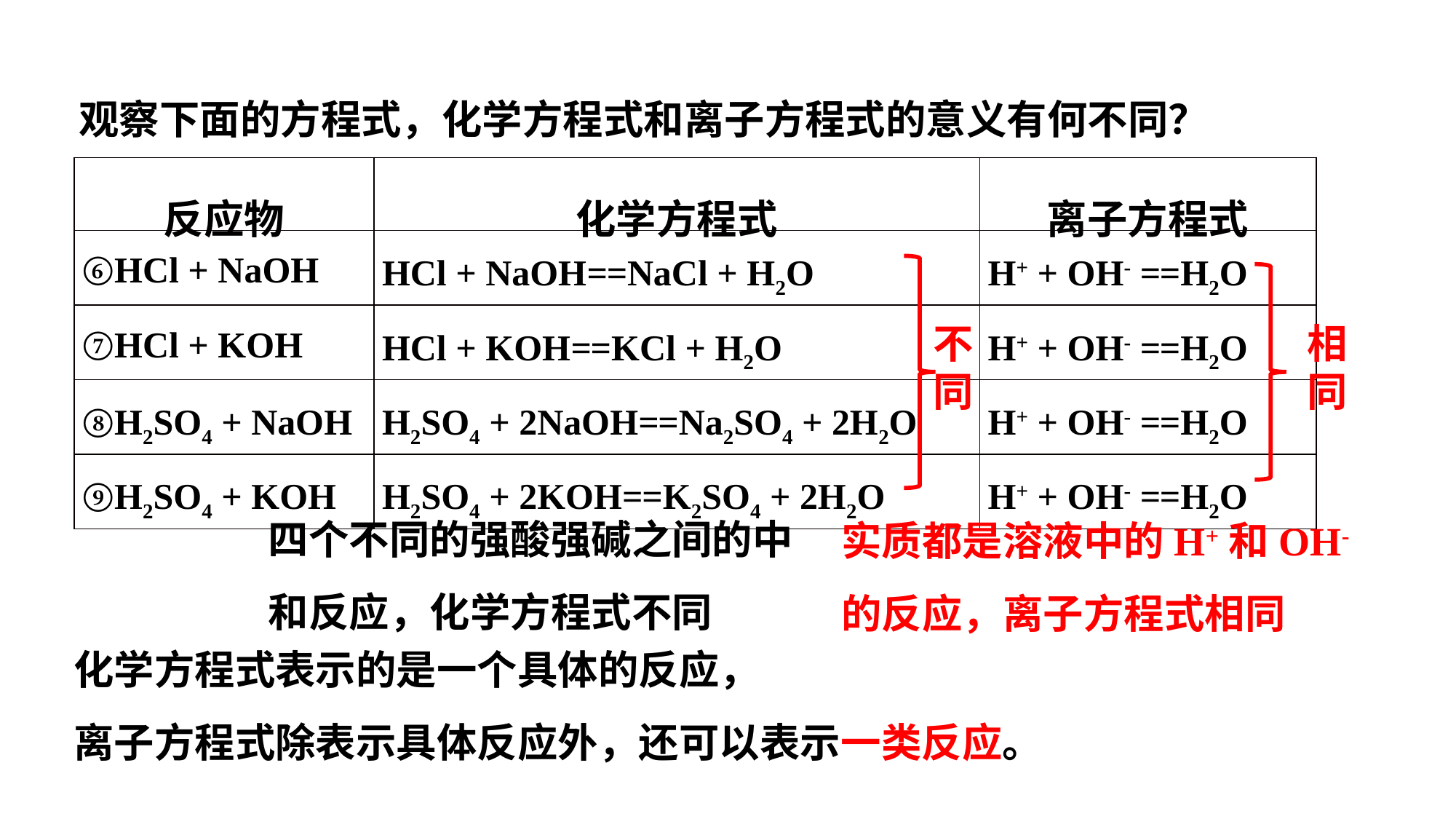

观察下面的方程式，化学方程式和离子方程式的意义有何不同？
| 反应物 | 化学方程式 | 离子方程式 |
| --- | --- | --- |
| ⑥HCl + NaOH | HCl + NaOH==NaCl + H2O | H+ + OH- ==H2O |
| ⑦HCl + KOH | HCl + KOH==KCl + H2O | H+ + OH- ==H2O |
| ⑧H2SO4 + NaOH | H2SO4 + 2NaOH==Na2SO4 + 2H2O | H+ + OH- ==H2O |
| ⑨H2SO4 + KOH | H2SO4 + 2KOH==K2SO4 + 2H2O | H+ + OH- ==H2O |

不同
相同
四个不同的强酸强碱之间的中和反应，化学方程式不同
实质都是溶液中的H+和OH-的反应，离子方程式相同
化学方程式表示的是一个具体的反应，
离子方程式除表示具体反应外，还可以表示一类反应。